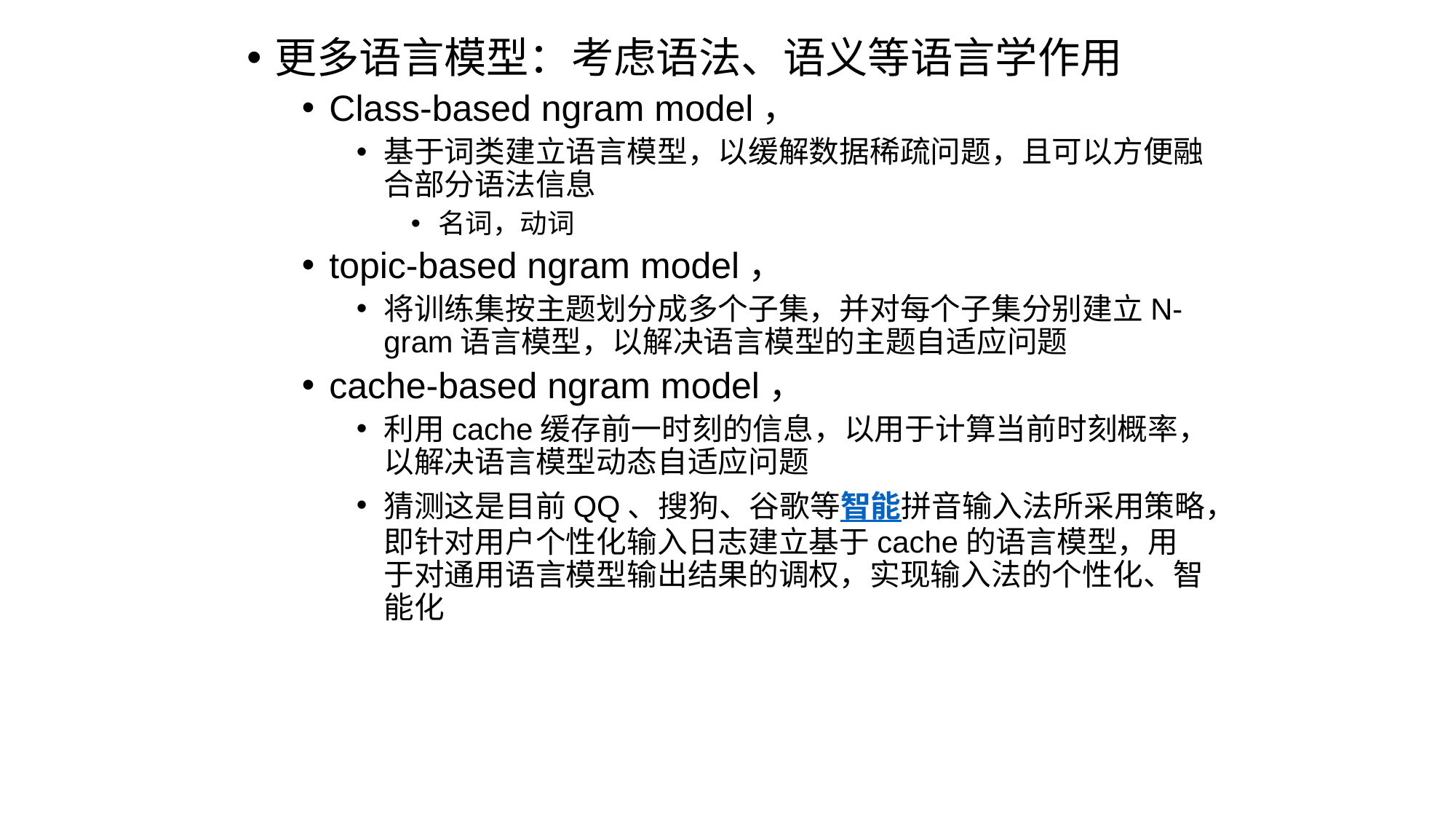

更多语言模型：考虑语法、语义等语言学作用
Class-based ngram model，
基于词类建立语言模型，以缓解数据稀疏问题，且可以方便融合部分语法信息
名词，动词
topic-based ngram model，
将训练集按主题划分成多个子集，并对每个子集分别建立N-gram语言模型，以解决语言模型的主题自适应问题
cache-based ngram model，
利用cache缓存前一时刻的信息，以用于计算当前时刻概率，以解决语言模型动态自适应问题
猜测这是目前QQ、搜狗、谷歌等智能拼音输入法所采用策略，即针对用户个性化输入日志建立基于cache的语言模型，用于对通用语言模型输出结果的调权，实现输入法的个性化、智能化
#